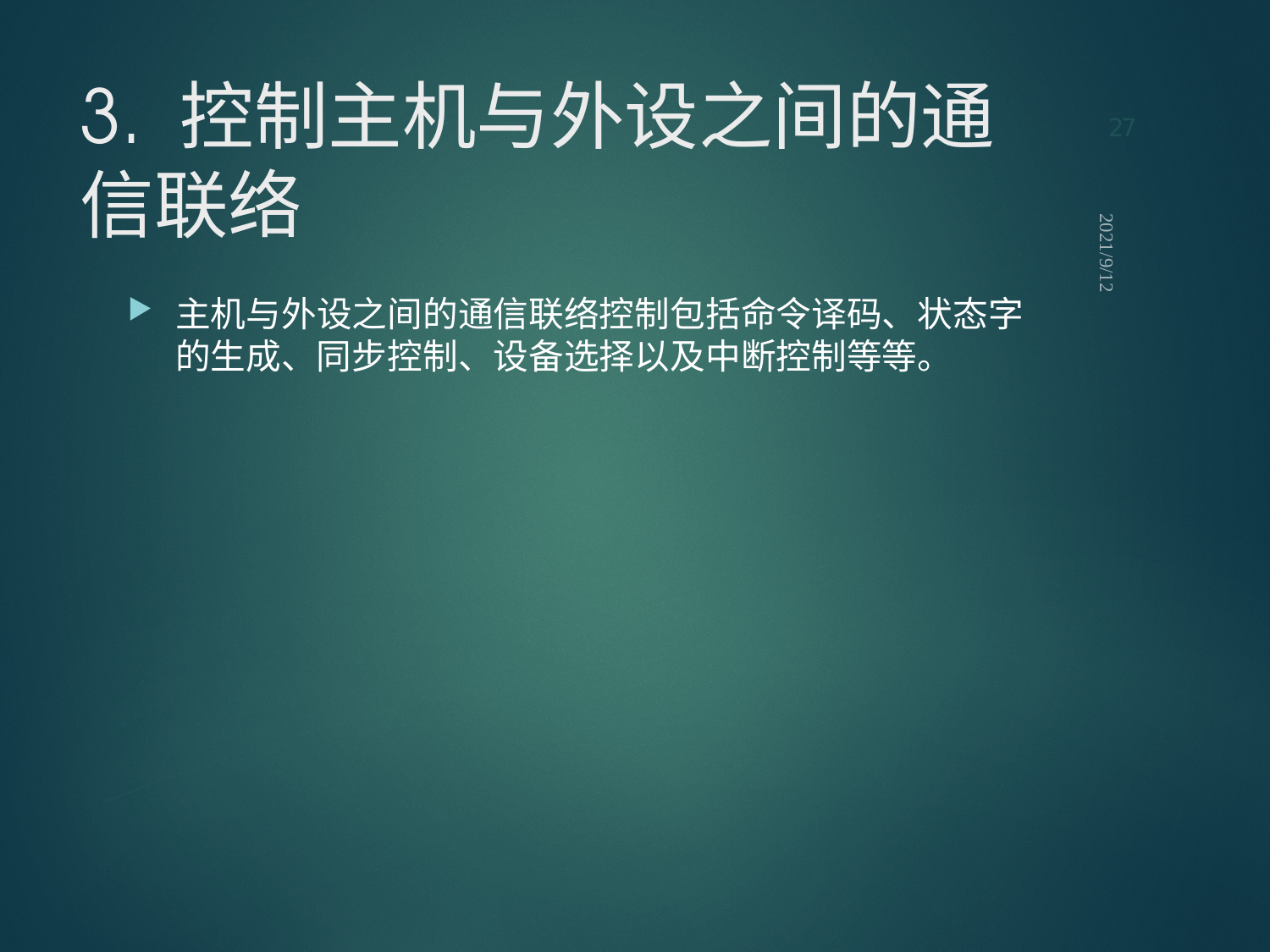

27
# 3. 控制主机与外设之间的通信联络
2021/9/12
主机与外设之间的通信联络控制包括命令译码、状态字的生成、同步控制、设备选择以及中断控制等等。